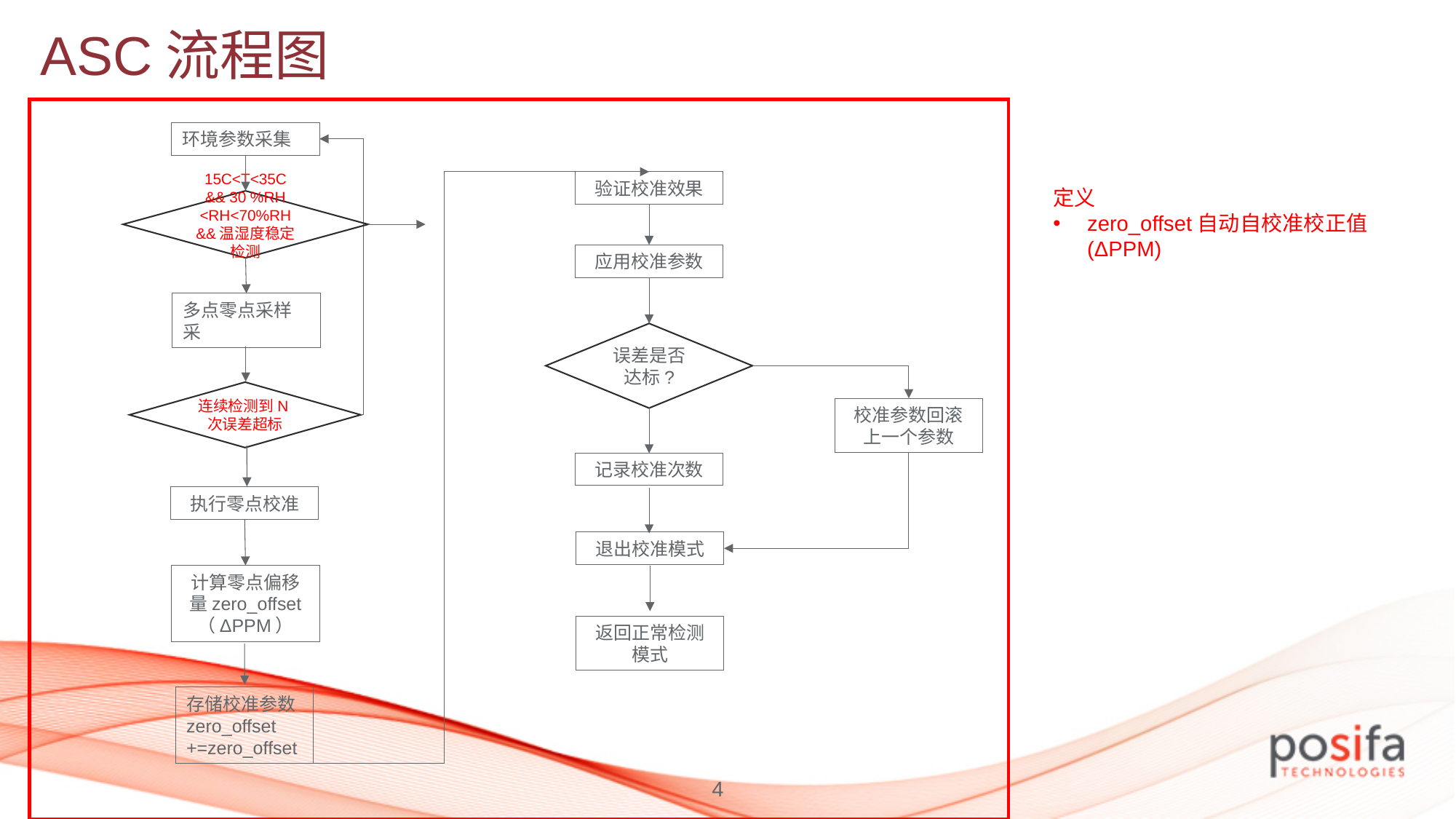

# asc流程图

环境参数采集
验证校准效果
定义
zero_offset自动自校准校正值(ΔPPM)

15C<T<35C
&& 30 %RH <RH<70%RH&&温湿度稳定检测

应用校准参数
多点零点采样采
误差是否达标?
连续检测到N次误差超标
校准参数回滚上一个参数
记录校准次数
执行零点校准
退出校准模式
计算零点偏移量zero_offset （ΔPPM）
返回正常检测模式
存储校准参数zero_offset
+=zero_offset